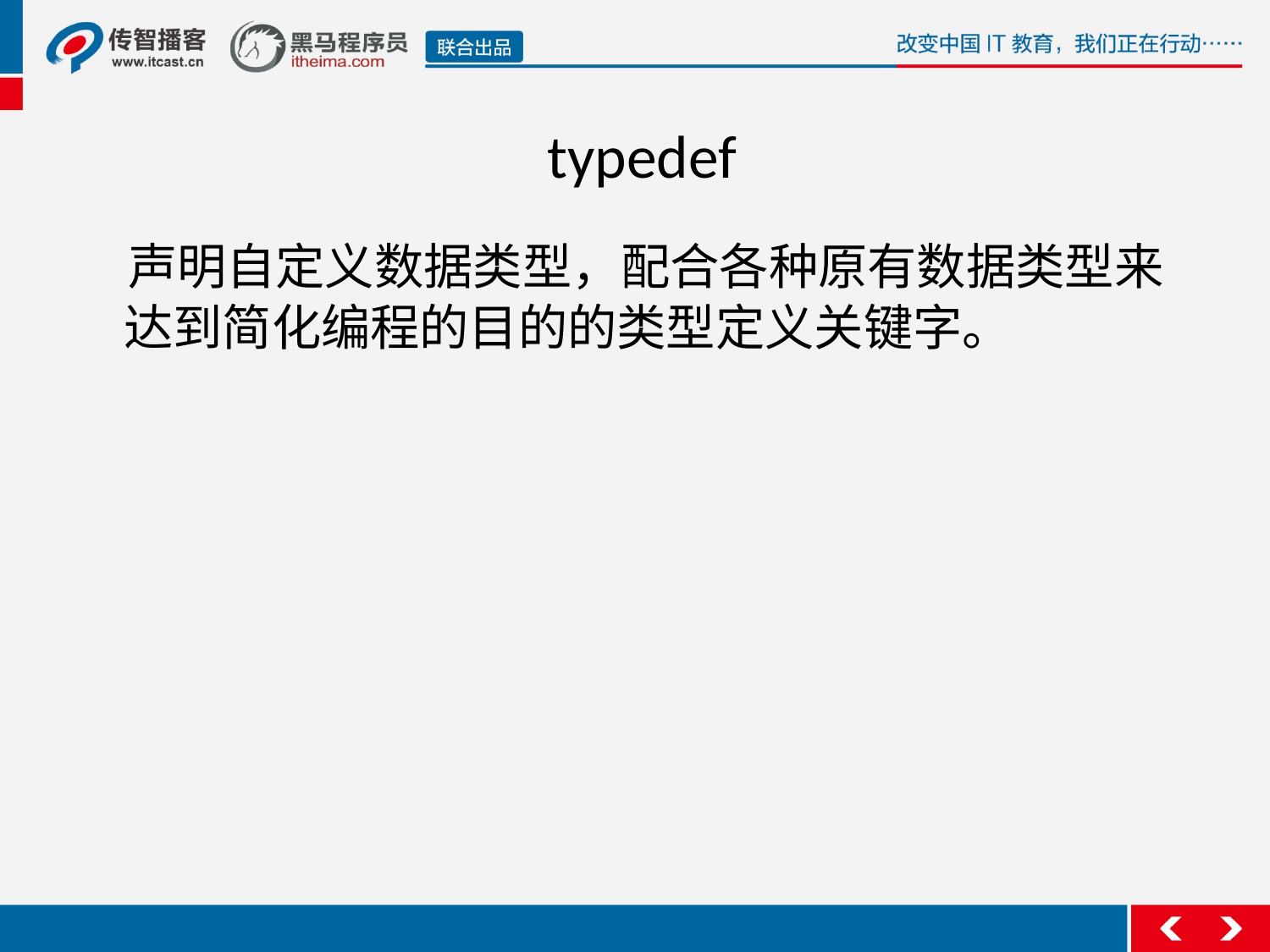

typedef
   声明自定义数据类型，配合各种原有数据类型来达到简化编程的目的的类型定义关键字。